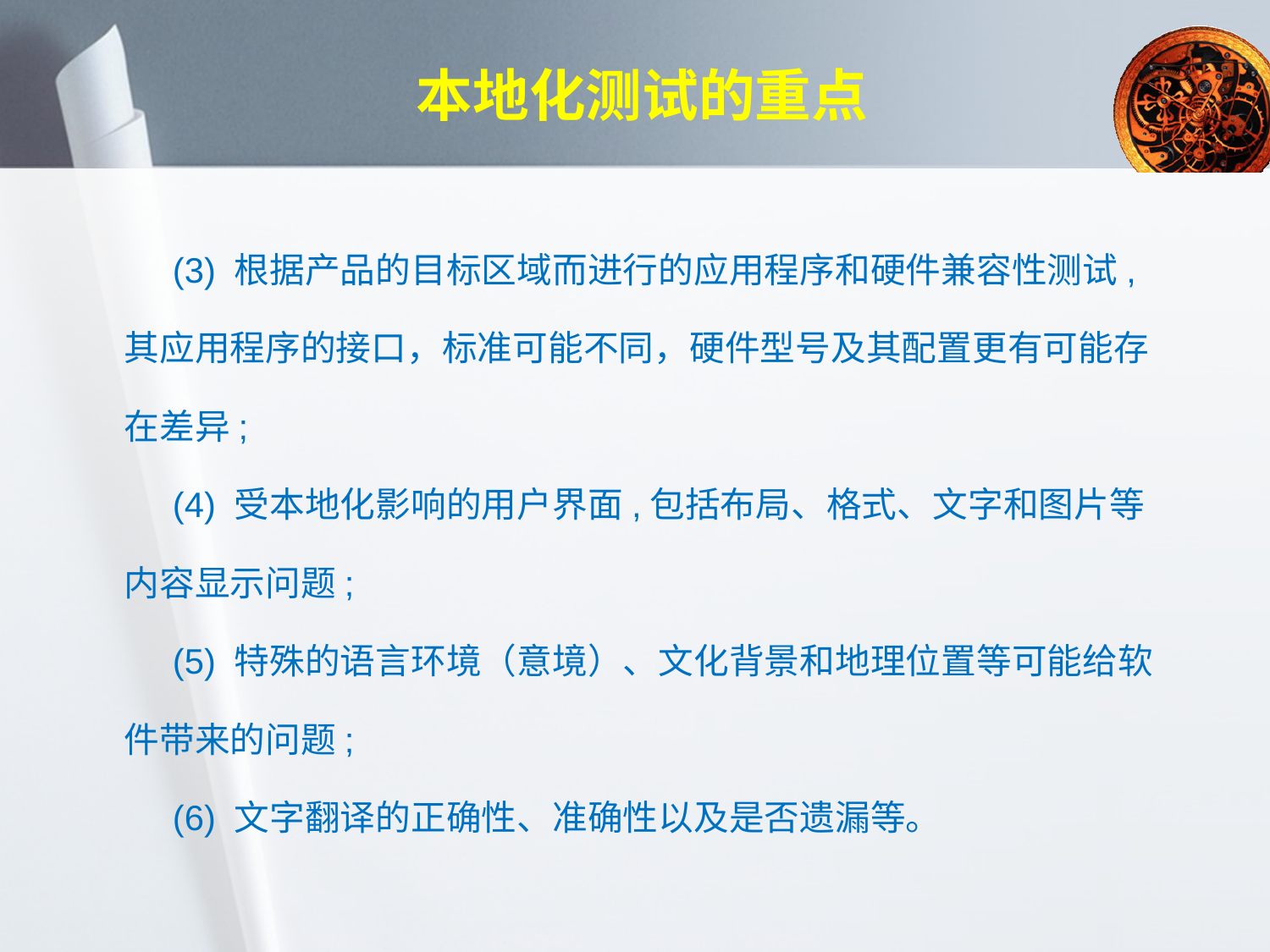

# 本地化测试的重点
     (3) 根据产品的目标区域而进行的应用程序和硬件兼容性测试,其应用程序的接口，标准可能不同，硬件型号及其配置更有可能存在差异;
     (4) 受本地化影响的用户界面,包括布局、格式、文字和图片等内容显示问题;
     (5) 特殊的语言环境（意境）、文化背景和地理位置等可能给软件带来的问题;
     (6) 文字翻译的正确性、准确性以及是否遗漏等。